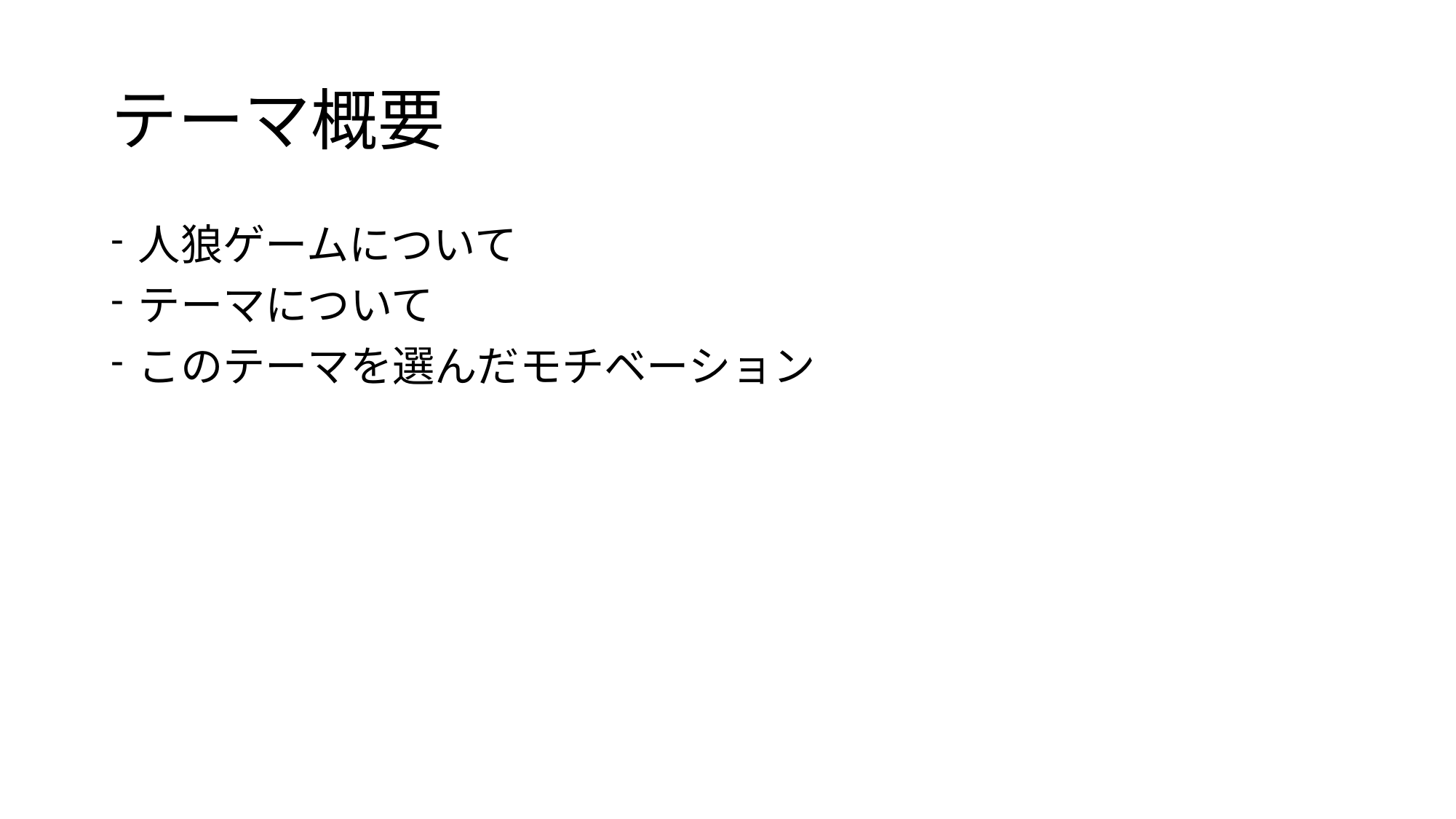

# テーマ概要
人狼ゲームについて
テーマについて
このテーマを選んだモチベーション